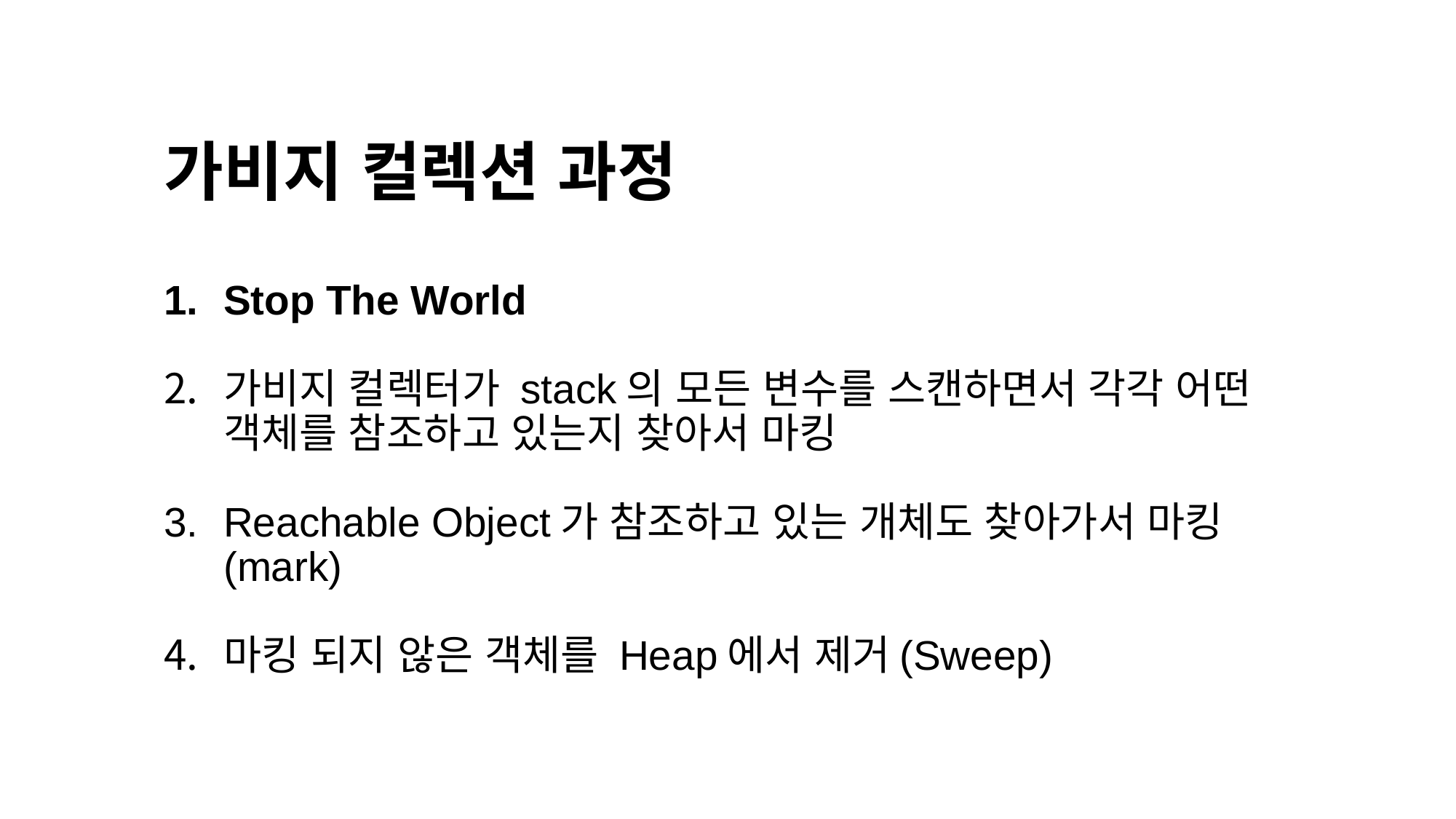

가비지 컬렉션 과정

Stop The World

가비지 컬렉터가 stack의 모든 변수를 스캔하면서 각각 어떤 객체를 참조하고 있는지 찾아서 마킹

Reachable Object가 참조하고 있는 개체도 찾아가서 마킹(mark)

마킹 되지 않은 객체를 Heap에서 제거(Sweep)